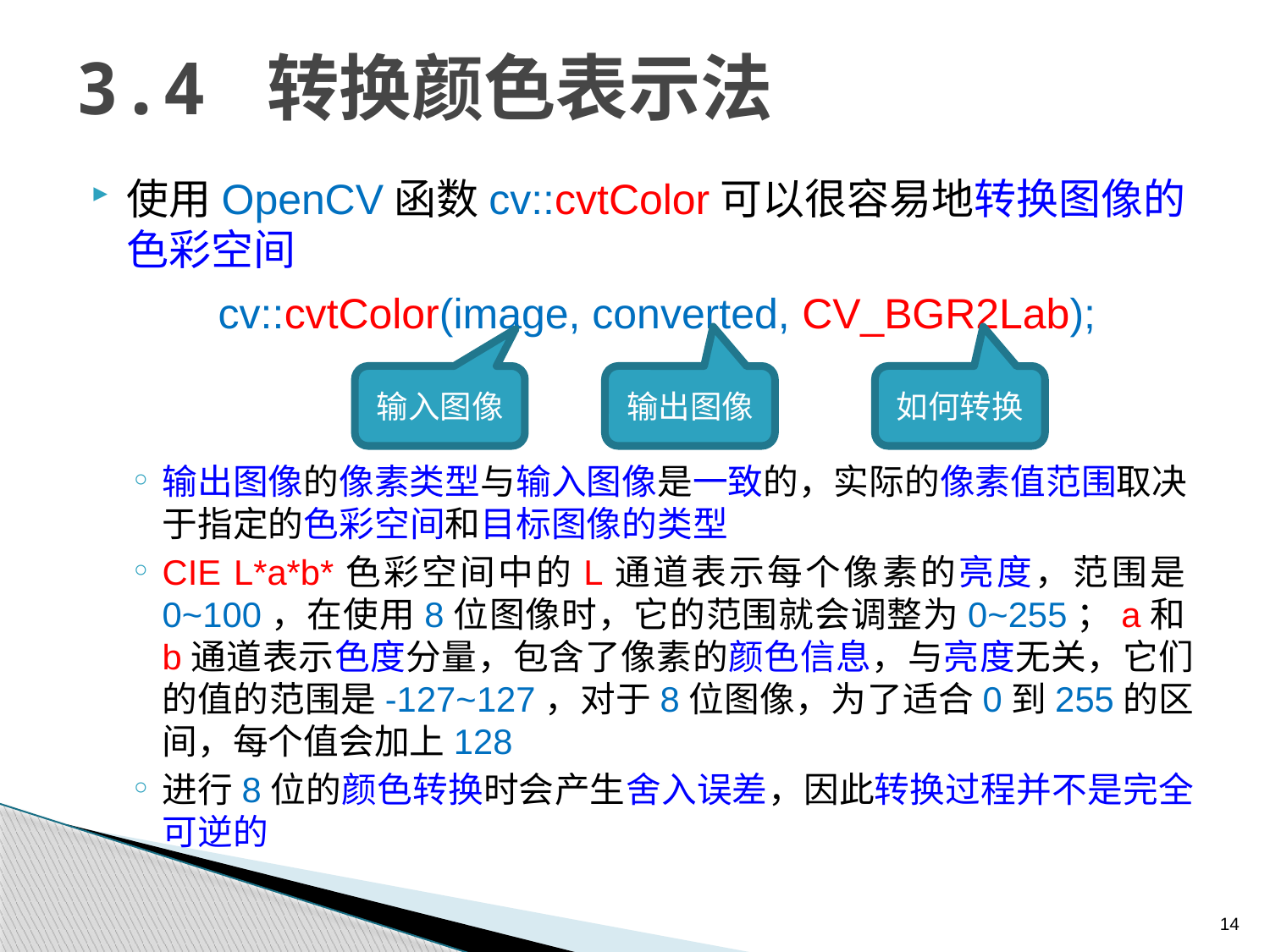

# 3.4 转换颜色表示法
使用OpenCV函数cv::cvtColor可以很容易地转换图像的色彩空间
	cv::cvtColor(image, converted, CV_BGR2Lab);

输出图像的像素类型与输入图像是一致的，实际的像素值范围取决于指定的色彩空间和目标图像的类型
CIE L*a*b*色彩空间中的L通道表示每个像素的亮度，范围是0~100，在使用8位图像时，它的范围就会调整为0~255；a和b通道表示色度分量，包含了像素的颜色信息，与亮度无关，它们的值的范围是-127~127，对于8位图像，为了适合0到255的区间，每个值会加上128
进行8位的颜色转换时会产生舍入误差，因此转换过程并不是完全可逆的
输入图像
输出图像
如何转换
14